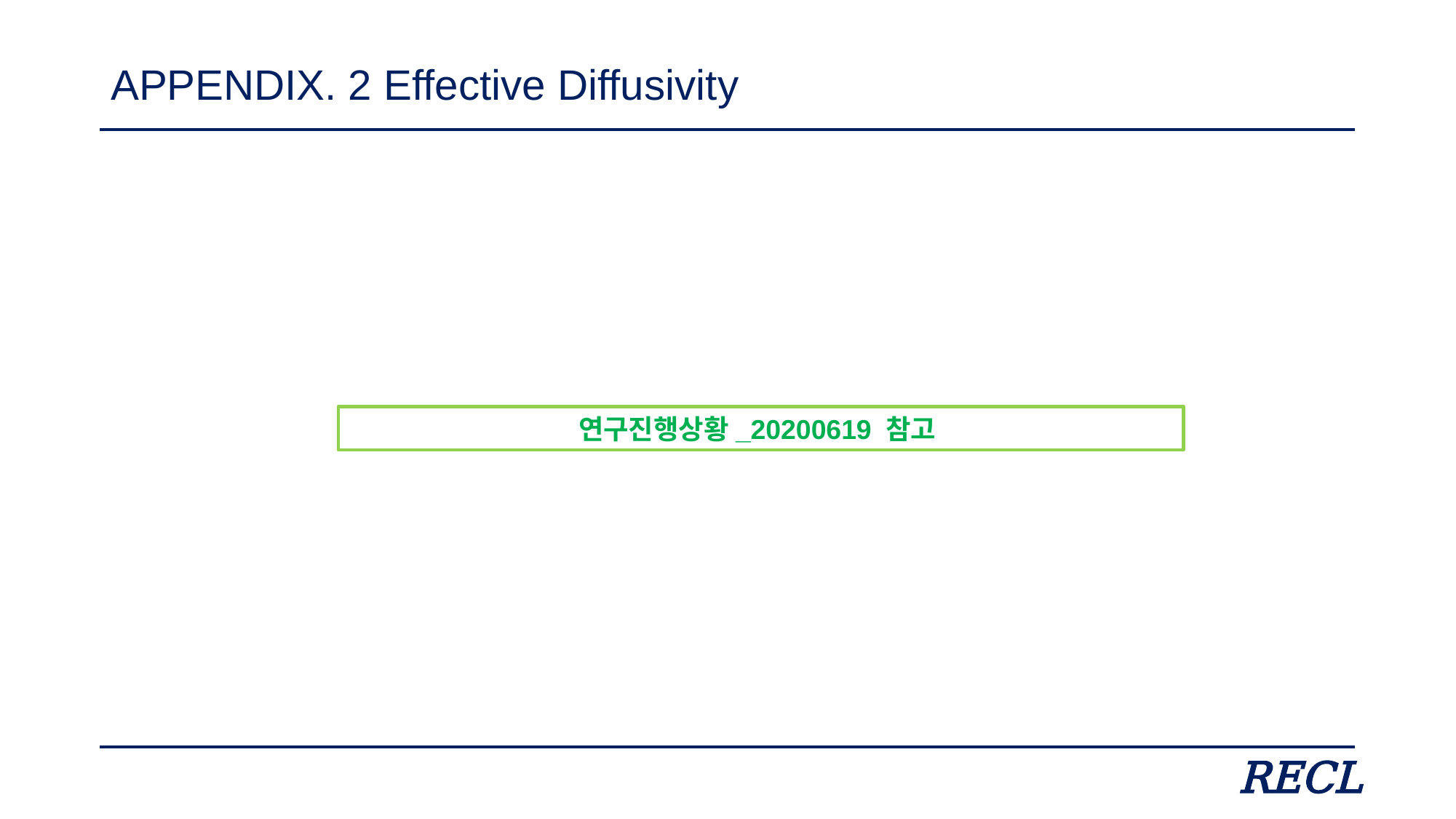

# APPENDIX. 2 Effective Diffusivity

연구진행상황_20200619 참고
RECL